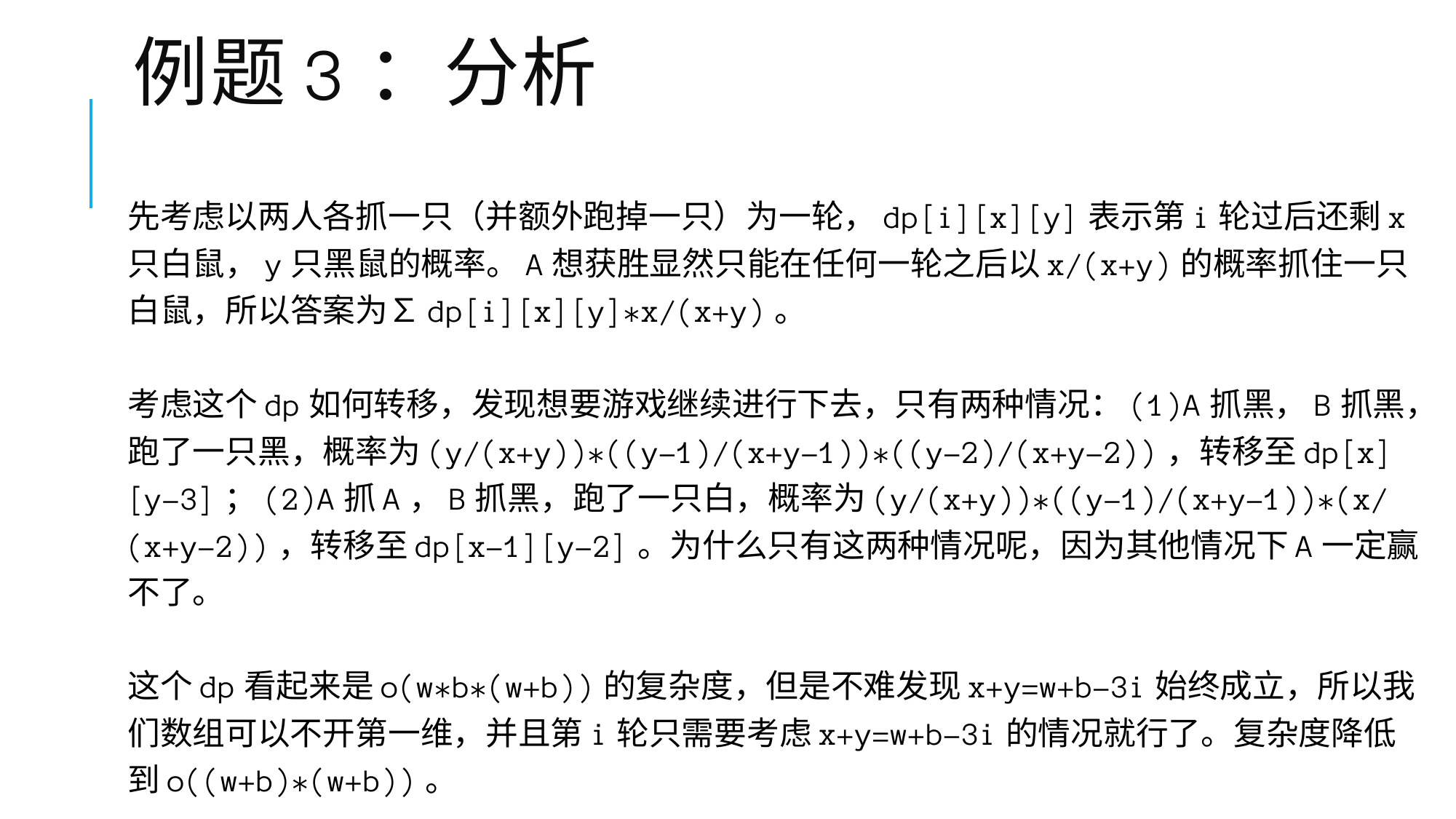

# 例题3：分析
先考虑以两人各抓一只（并额外跑掉一只）为一轮，dp[i][x][y]表示第i轮过后还剩x只白鼠，y只黑鼠的概率。A想获胜显然只能在任何一轮之后以x/(x+y)的概率抓住一只白鼠，所以答案为∑dp[i][x][y]*x/(x+y)。

考虑这个dp如何转移，发现想要游戏继续进行下去，只有两种情况：(1)A抓黑，B抓黑，跑了一只黑，概率为(y/(x+y))*((y-1)/(x+y-1))*((y-2)/(x+y-2))，转移至dp[x][y-3]；(2)A抓A，B抓黑，跑了一只白，概率为(y/(x+y))*((y-1)/(x+y-1))*(x/(x+y-2))，转移至dp[x-1][y-2]。为什么只有这两种情况呢，因为其他情况下A一定赢不了。

这个dp看起来是o(w*b*(w+b))的复杂度，但是不难发现x+y=w+b-3i始终成立，所以我们数组可以不开第一维，并且第i轮只需要考虑x+y=w+b-3i的情况就行了。复杂度降低到o((w+b)*(w+b))。